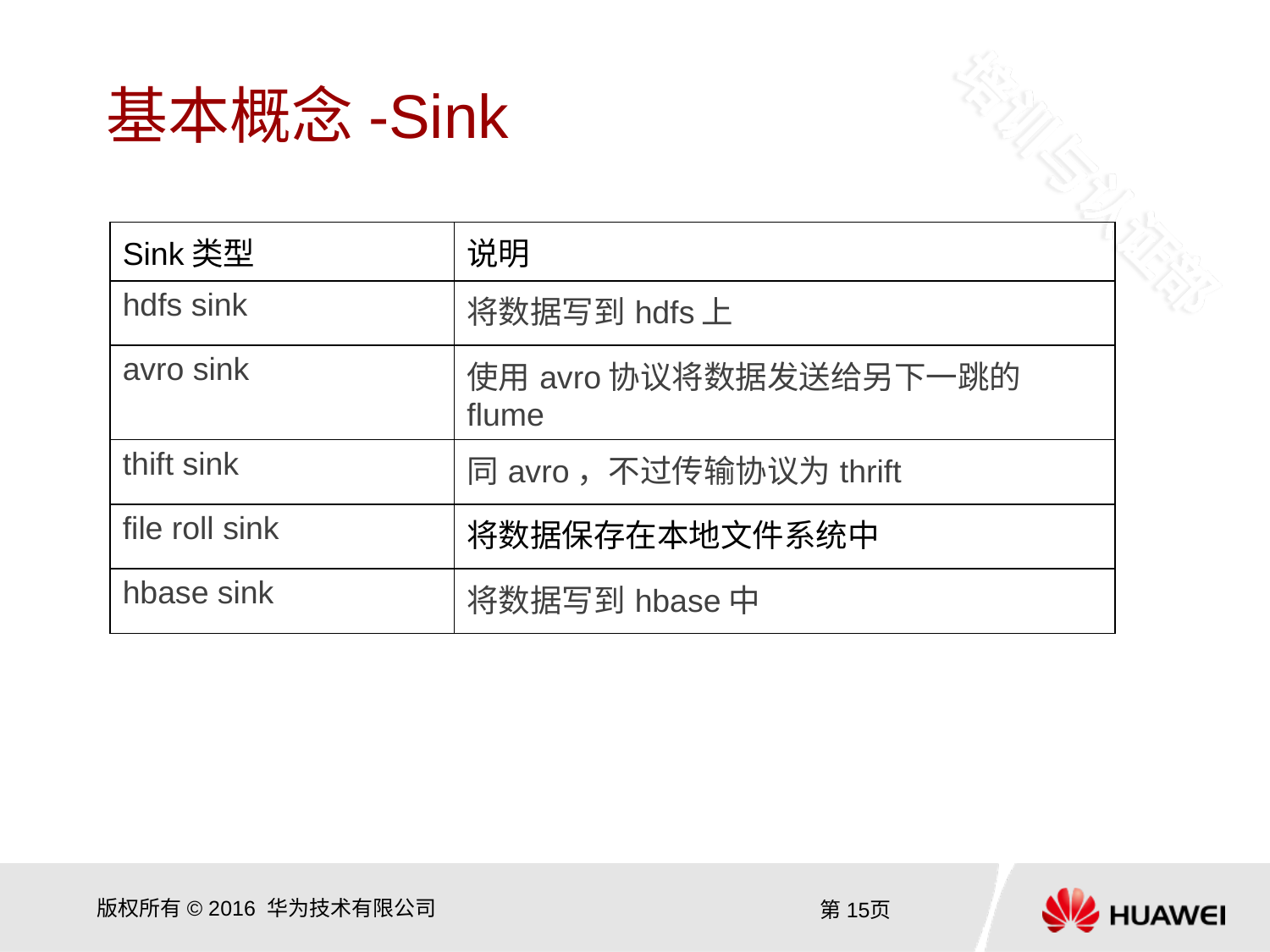

# 基本概念-Sink
| Sink类型 | 说明 |
| --- | --- |
| hdfs sink | 将数据写到hdfs上 |
| avro sink | 使用avro协议将数据发送给另下一跳的flume |
| thift sink | 同avro，不过传输协议为thrift |
| file roll sink | 将数据保存在本地文件系统中 |
| hbase sink | 将数据写到hbase中 |